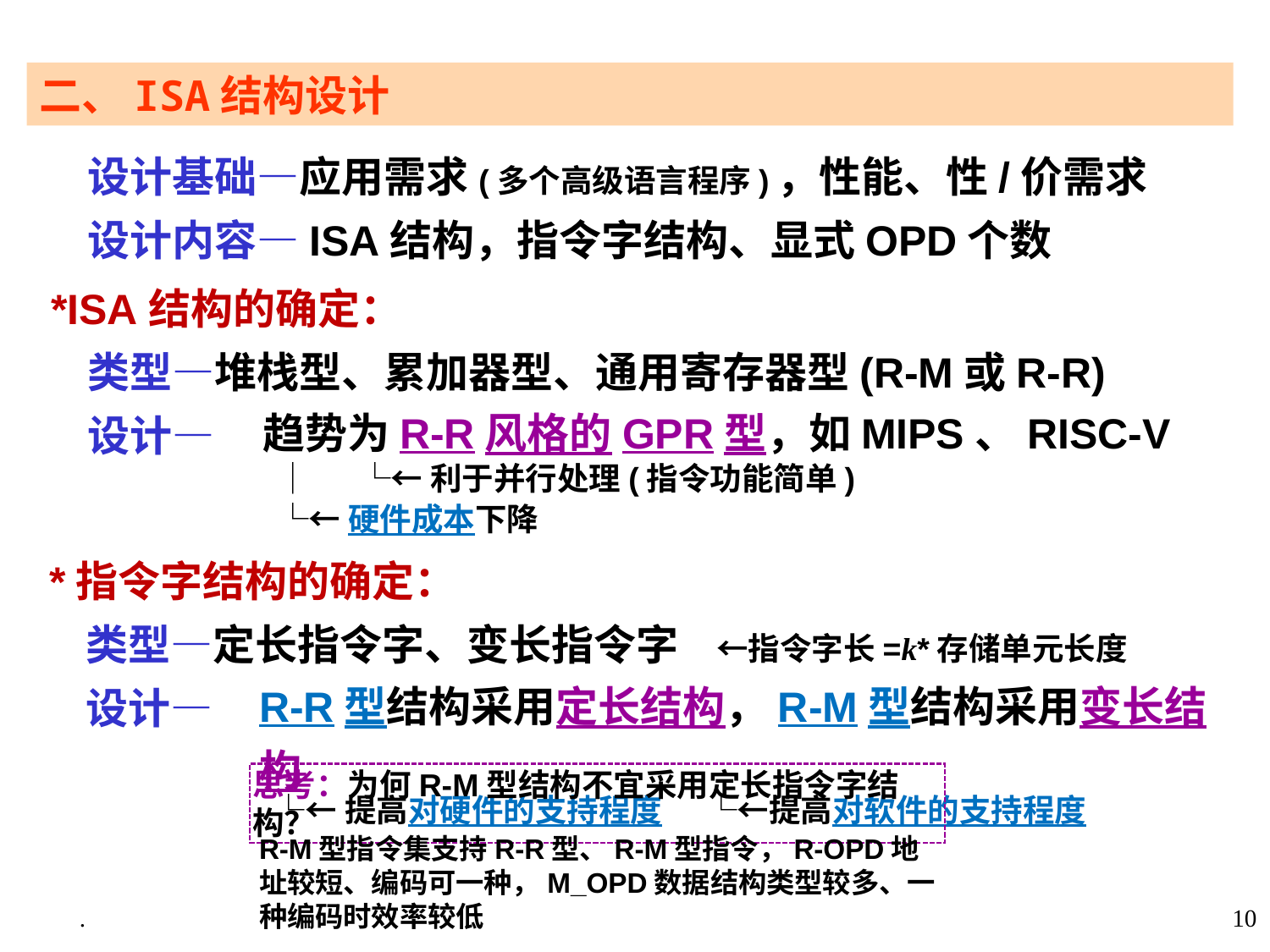

二、ISA结构设计
    设计基础—应用需求(多个高级语言程序)，性能、性/价需求
    设计内容—ISA结构，指令字结构、显式OPD个数
 *ISA结构的确定：
    类型—堆栈型、累加器型、通用寄存器型(R-M或R-R)
    设计—
趋势为R-R风格的GPR型，如MIPS、RISC-V
  │       └←利于并行处理(指令功能简单)
  └←硬件成本下降
 *指令字结构的确定：
    类型—定长指令字、变长指令字    ←指令字长=k*存储单元长度
    设计—
R-R型结构采用定长结构，R-M型结构采用变长结构
  └←提高对硬件的支持程度      └←提高对软件的支持程度
思考：为何R-M型结构不宜采用定长指令字结构？
R-M型指令集支持R-R型、R-M型指令，R-OPD地址较短、编码可一种，M_OPD数据结构类型较多、一种编码时效率较低
.
10